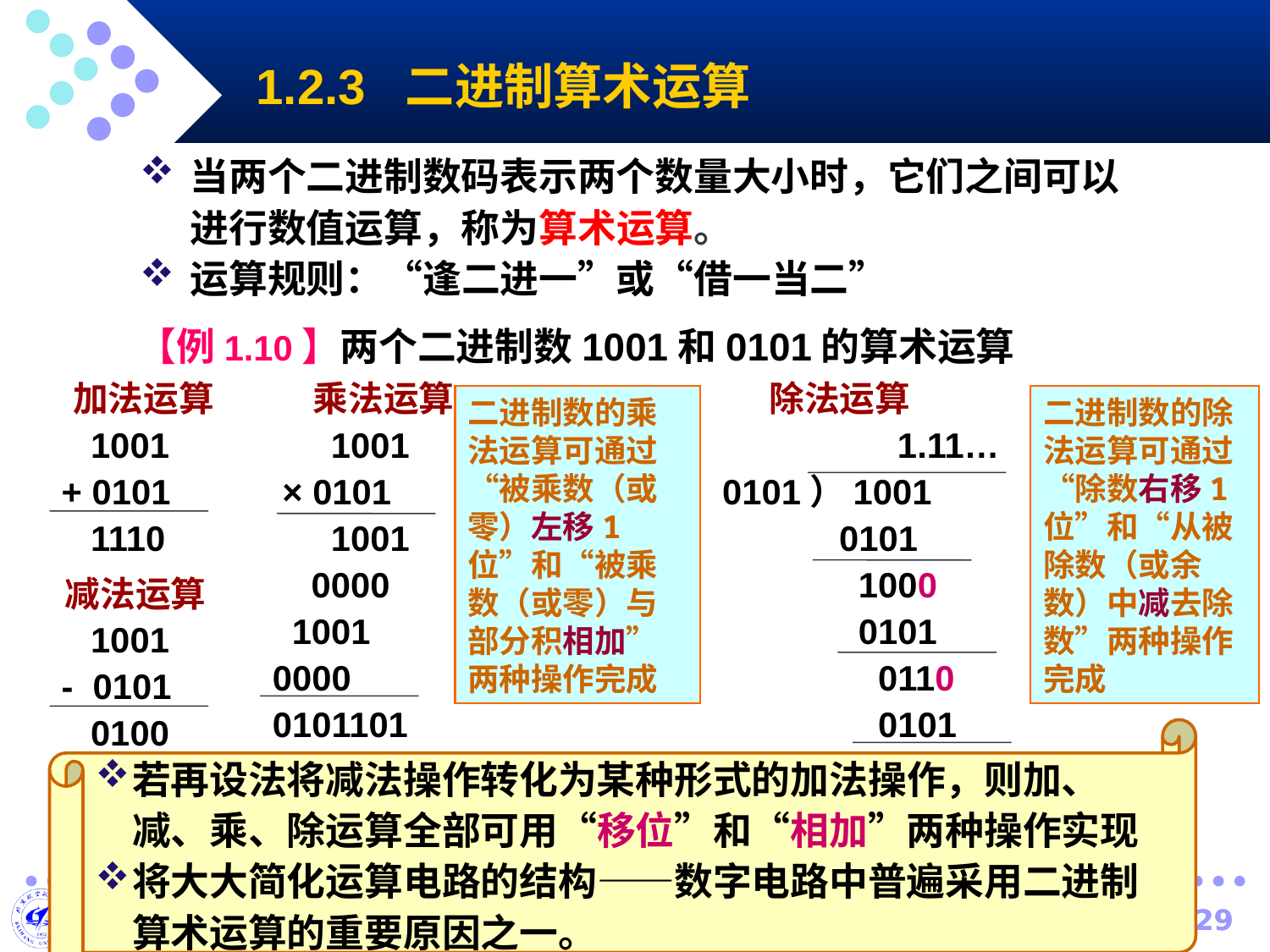

1.2.3  二进制算术运算
当两个二进制数码表示两个数量大小时，它们之间可以进行数值运算，称为算术运算。
运算规则：“逢二进一”或“借一当二”
【例1.10】两个二进制数1001和0101的算术运算
    加法运算
      1001
   + 0101
      1110
    乘法运算
      1001
 × 0101
      1001
    0000
  1001
0000
0101101
      除法运算
                   1.11…
 0101）1001
             0101
               1000
               0101
                 0110
                 0101
                   0010
二进制数的乘法运算可通过“被乘数（或零）左移1位”和“被乘数（或零）与部分积相加”两种操作完成
二进制数的除法运算可通过“除数右移1位”和“从被除数（或余数）中减去除数”两种操作完成

   减法运算
      1001
   -  0101
      0100

若再设法将减法操作转化为某种形式的加法操作，则加、减、乘、除运算全部可用“移位”和“相加”两种操作实现
将大大简化运算电路的结构——数字电路中普遍采用二进制算术运算的重要原因之一。

29
29